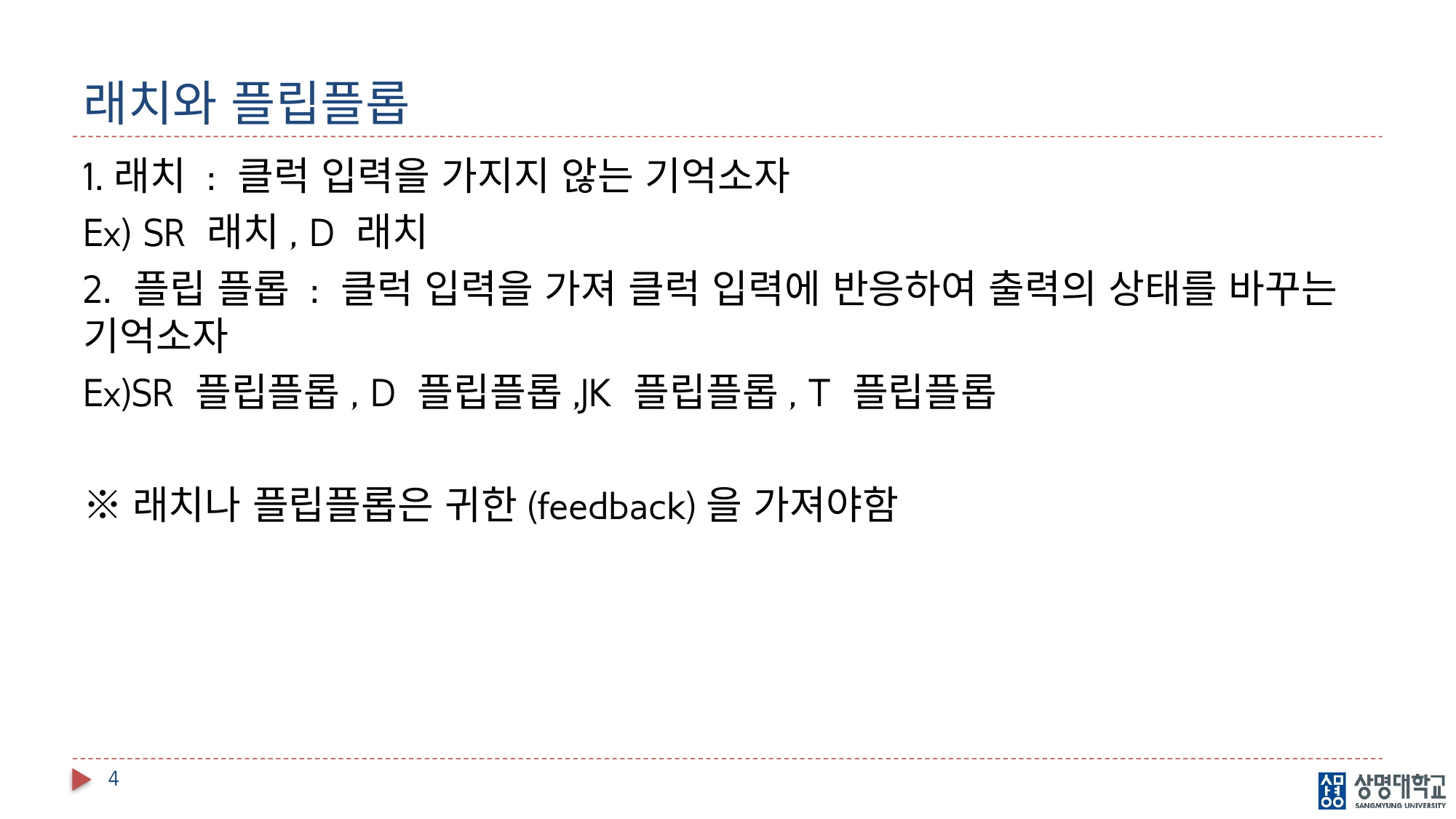

# 래치와 플립플롭
1.래치 : 클럭 입력을 가지지 않는 기억소자
Ex) SR 래치, D 래치
2. 플립 플롭 : 클럭 입력을 가져 클럭 입력에 반응하여 출력의 상태를 바꾸는 기억소자
Ex)SR 플립플롭, D 플립플롭,JK 플립플롭, T 플립플롭

※래치나 플립플롭은 귀한(feedback)을 가져야함

4